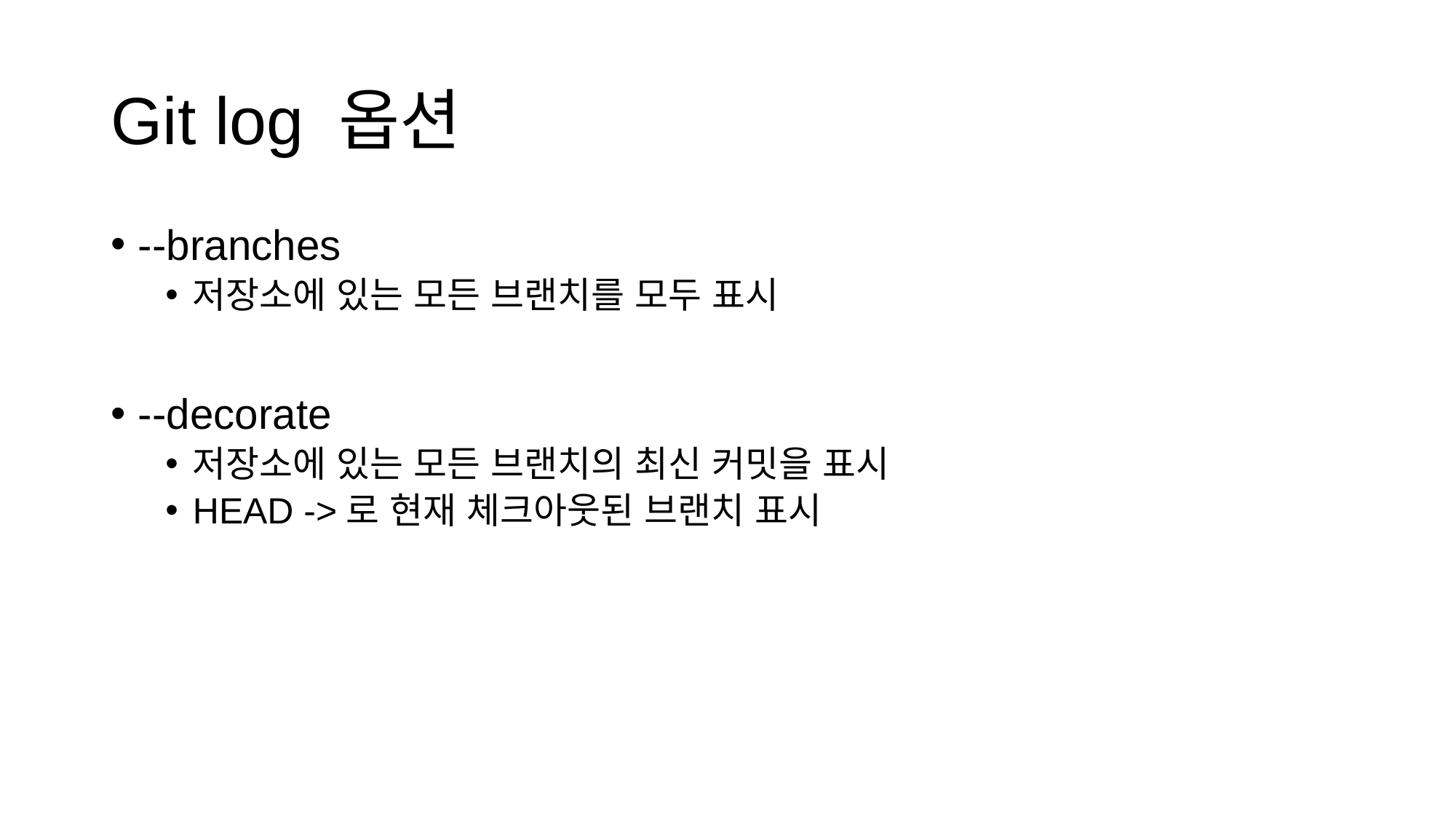

# Git log 옵션
--branches
저장소에 있는 모든 브랜치를 모두 표시

--decorate
저장소에 있는 모든 브랜치의 최신 커밋을 표시
HEAD ->로 현재 체크아웃된 브랜치 표시